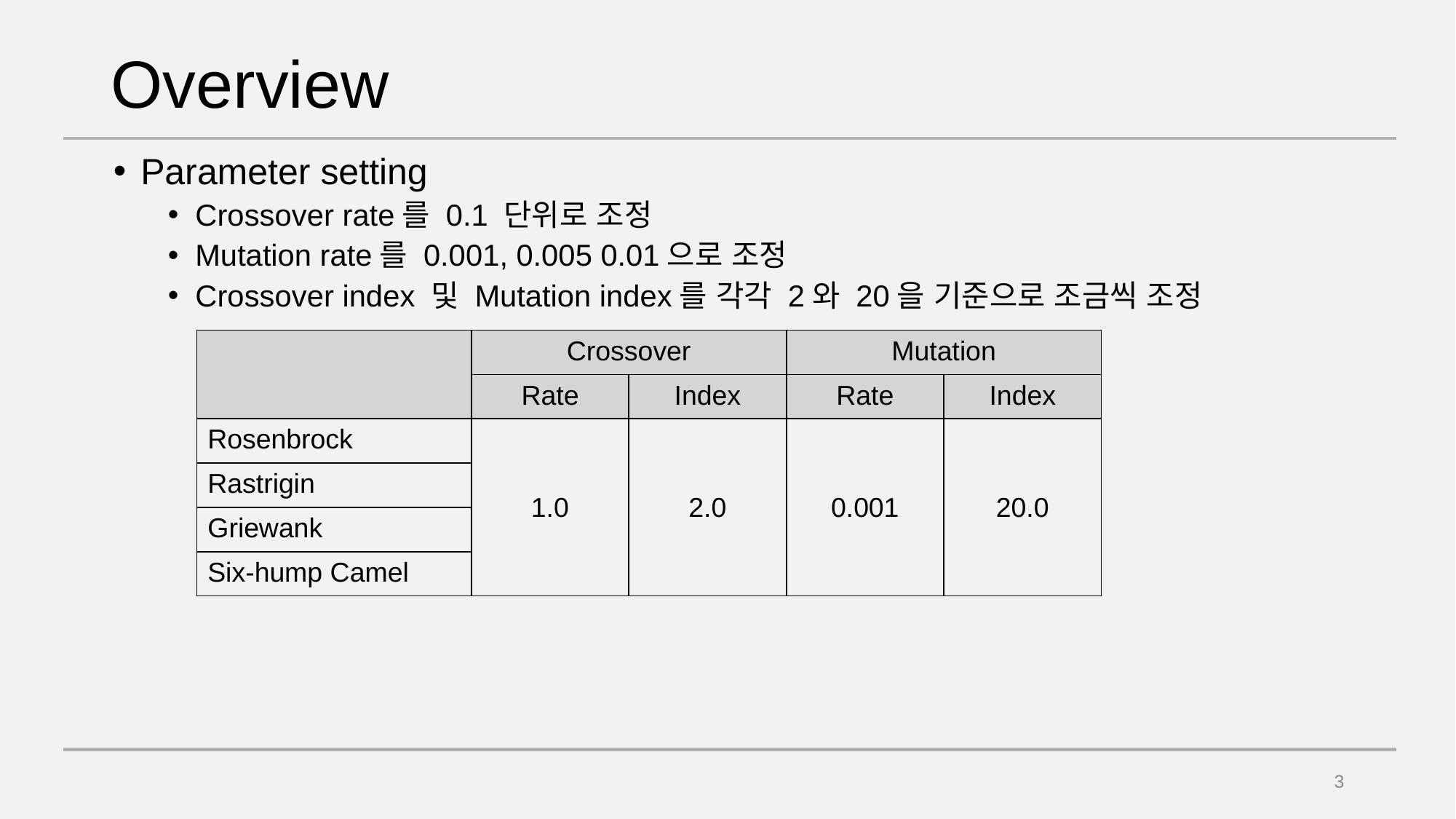

# Overview
Parameter setting
Crossover rate를 0.1 단위로 조정
Mutation rate를 0.001, 0.005 0.01으로 조정
Crossover index 및 Mutation index를 각각 2와 20을 기준으로 조금씩 조정

|  | Crossover |  | Mutation |  |
| --- | --- | --- | --- | --- |
|  | Rate | Index | Rate | Index |
| Rosenbrock | 1.0 | 2.0 | 0.001 | 20.0 |
| Rastrigin |  |  |  |  |
| Griewank |  |  |  |  |
| Six-hump Camel |  |  |  |  |
3